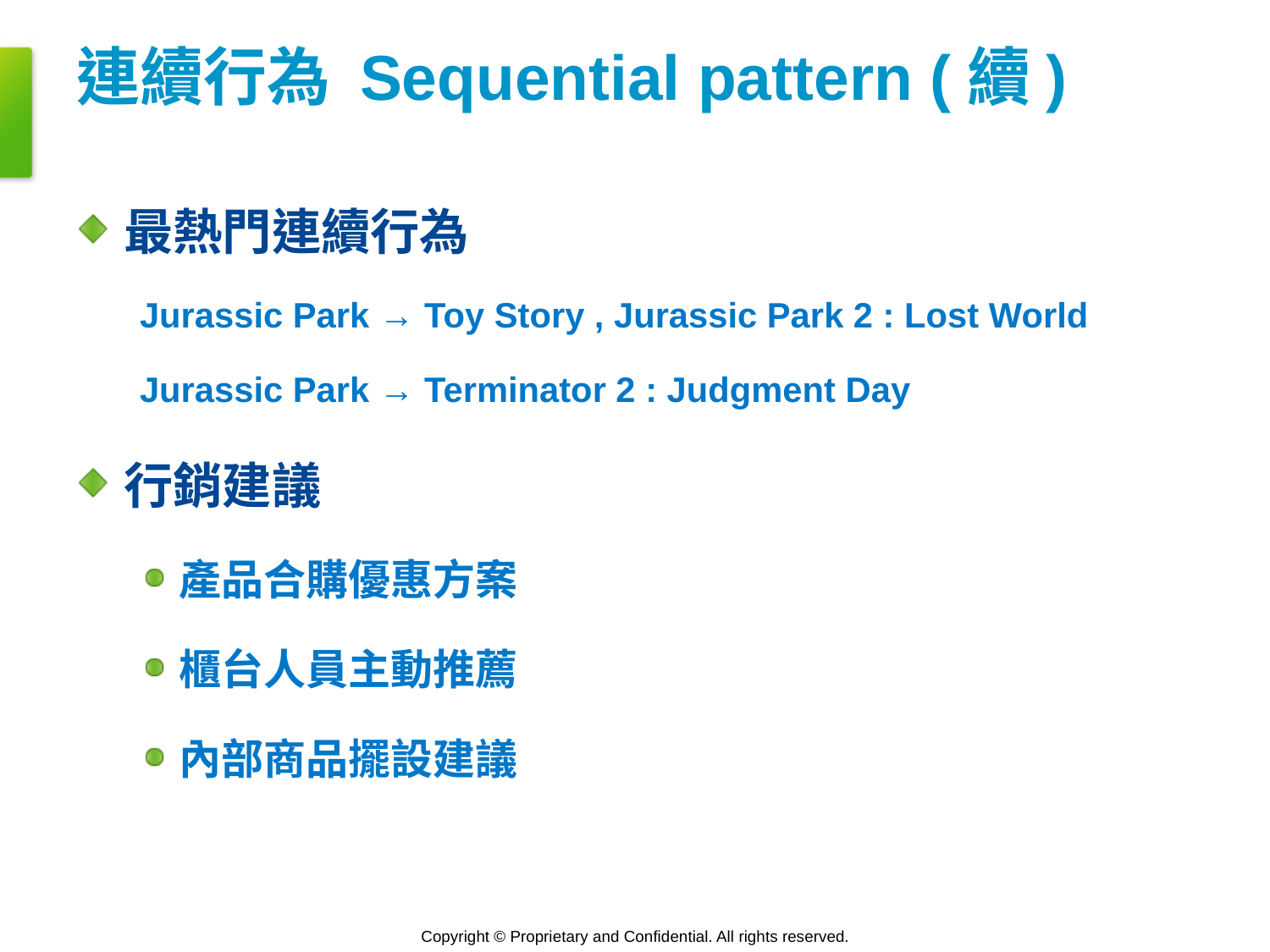

# 連續行為 Sequential pattern (續)
最熱門連續行為
Jurassic Park → Toy Story , Jurassic Park 2 : Lost World
Jurassic Park → Terminator 2 : Judgment Day
行銷建議
產品合購優惠方案
櫃台人員主動推薦
內部商品擺設建議